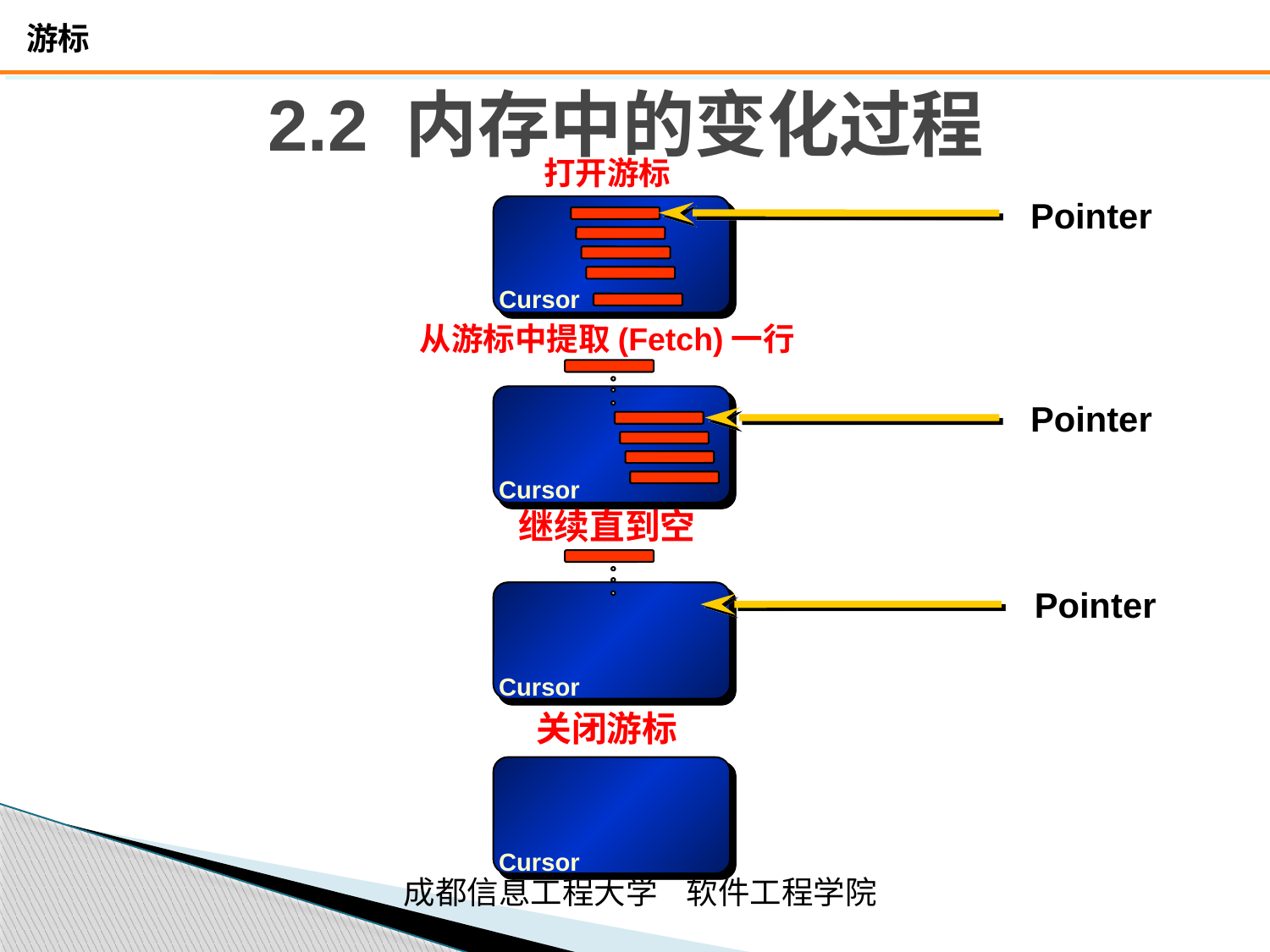

# 2.2 内存中的变化过程
打开游标
Pointer

Cursor

从游标中提取(Fetch)一行

Cursor

Pointer

继续直到空

Pointer

Cursor

关闭游标

Cursor